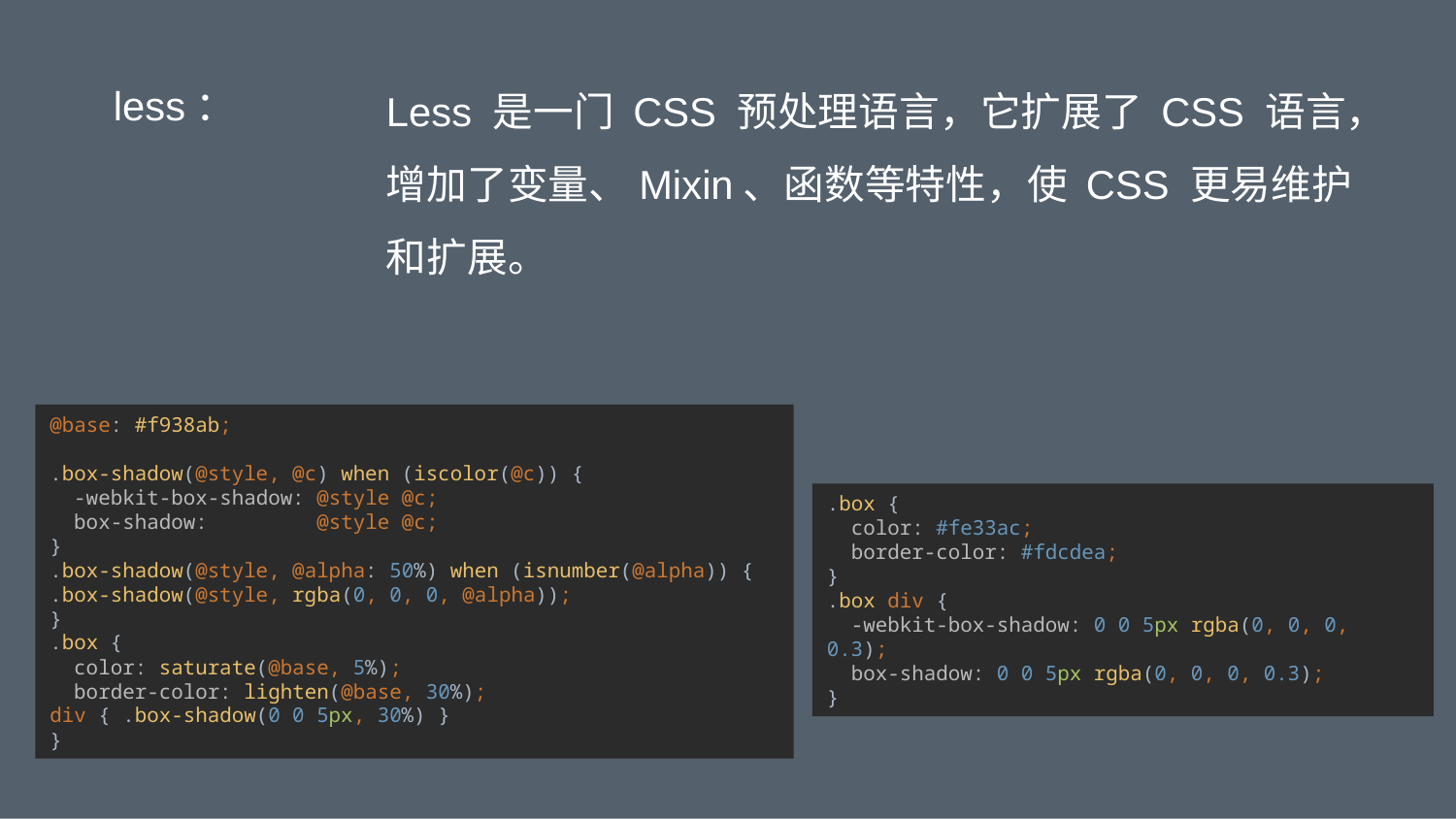

Less 是一门 CSS 预处理语言，它扩展了 CSS 语言，增加了变量、Mixin、函数等特性，使 CSS 更易维护和扩展。
less：

@base: #f938ab;
.box-shadow(@style, @c) when (iscolor(@c)) {
  -webkit-box-shadow: @style @c;
  box-shadow:         @style @c;
}
.box-shadow(@style, @alpha: 50%) when (isnumber(@alpha)) {
.box-shadow(@style, rgba(0, 0, 0, @alpha));
}
.box {
  color: saturate(@base, 5%);
  border-color: lighten(@base, 30%);
div { .box-shadow(0 0 5px, 30%) }
}
.box {
  color: #fe33ac;
  border-color: #fdcdea;
}
.box div {
  -webkit-box-shadow: 0 0 5px rgba(0, 0, 0, 0.3);
  box-shadow: 0 0 5px rgba(0, 0, 0, 0.3);
}